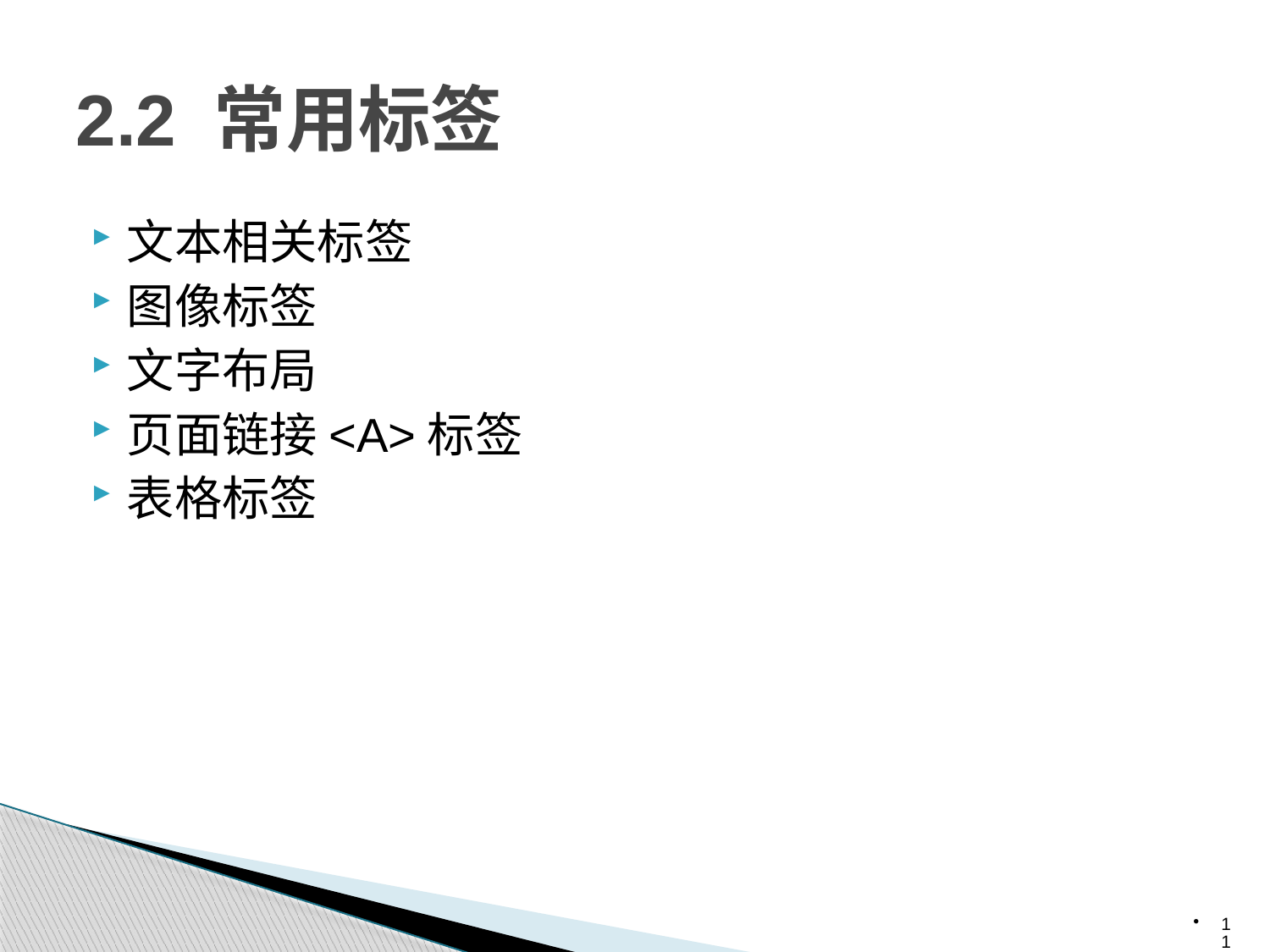

# 2.2 常用标签
文本相关标签
图像标签
文字布局
页面链接<A>标签
表格标签

11